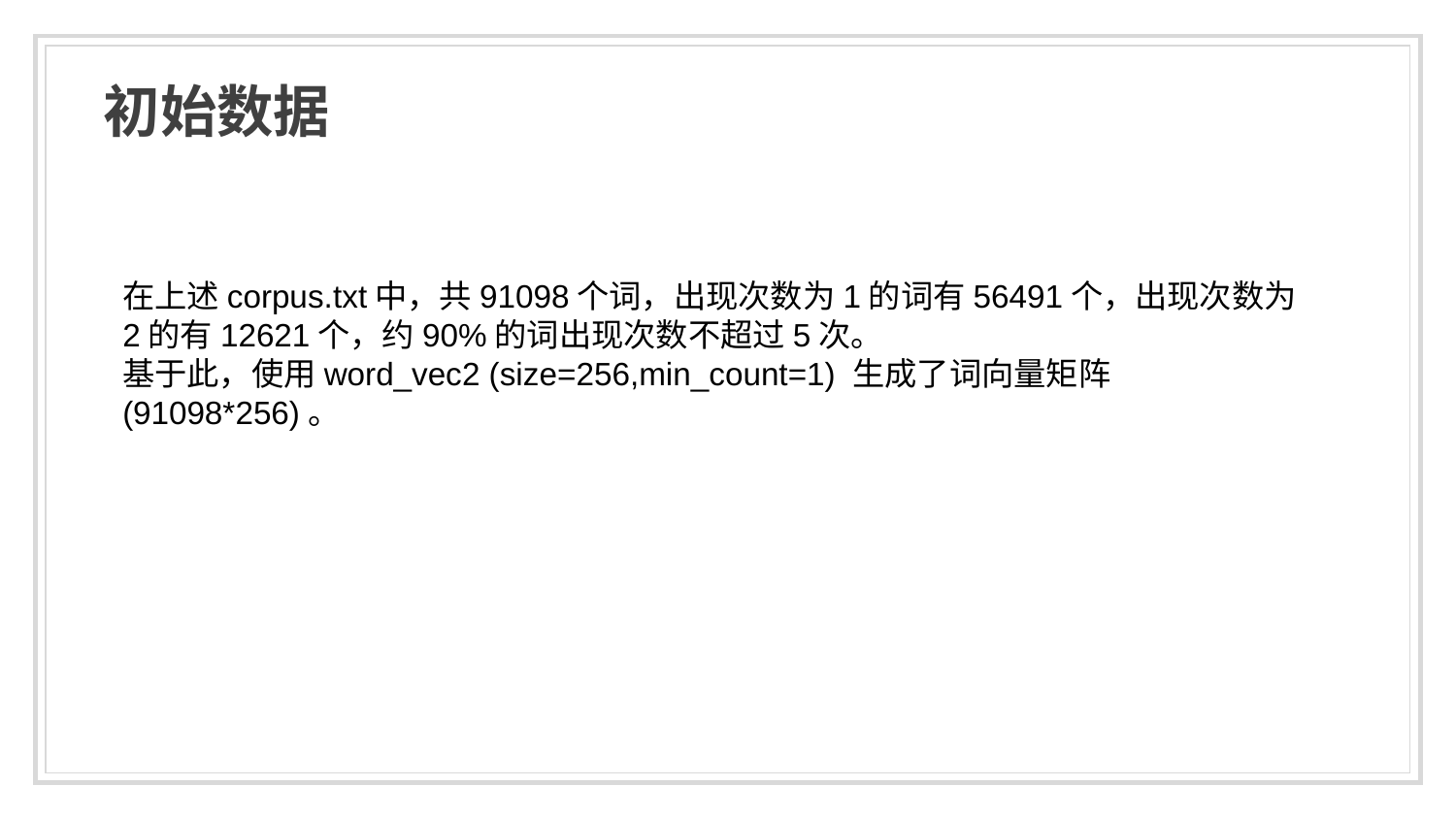

初始数据
在上述corpus.txt中，共91098个词，出现次数为1的词有56491个，出现次数为2的有12621个，约90%的词出现次数不超过5次。
基于此，使用word_vec2 (size=256,min_count=1) 生成了词向量矩阵 (91098*256)。